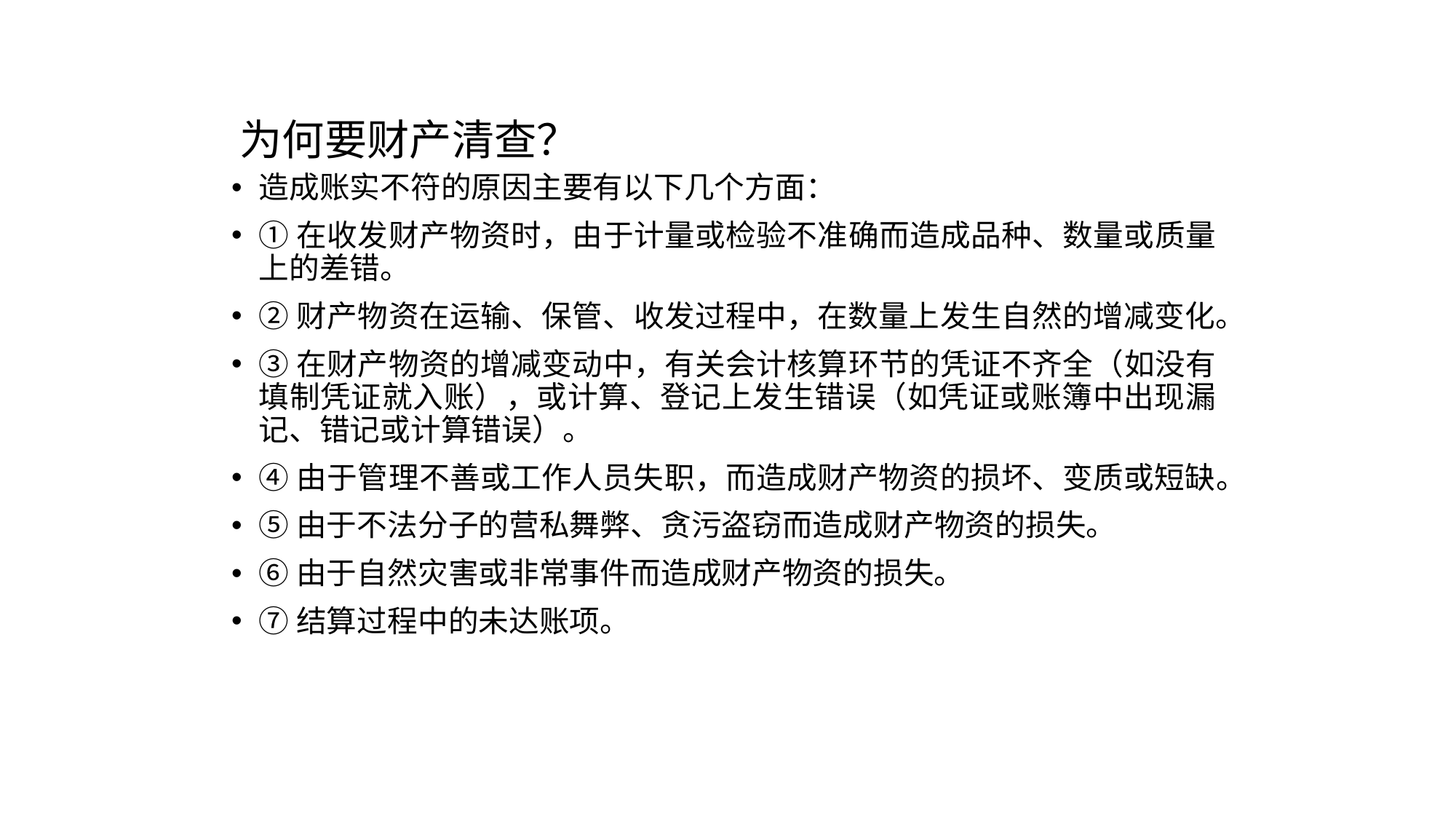

# 为何要财产清查？
造成账实不符的原因主要有以下几个方面：
①在收发财产物资时，由于计量或检验不准确而造成品种、数量或质量上的差错。
②财产物资在运输、保管、收发过程中，在数量上发生自然的增减变化。
③在财产物资的增减变动中，有关会计核算环节的凭证不齐全（如没有填制凭证就入账），或计算、登记上发生错误（如凭证或账簿中出现漏记、错记或计算错误）。
④由于管理不善或工作人员失职，而造成财产物资的损坏、变质或短缺。
⑤由于不法分子的营私舞弊、贪污盗窃而造成财产物资的损失。
⑥由于自然灾害或非常事件而造成财产物资的损失。
⑦结算过程中的未达账项。